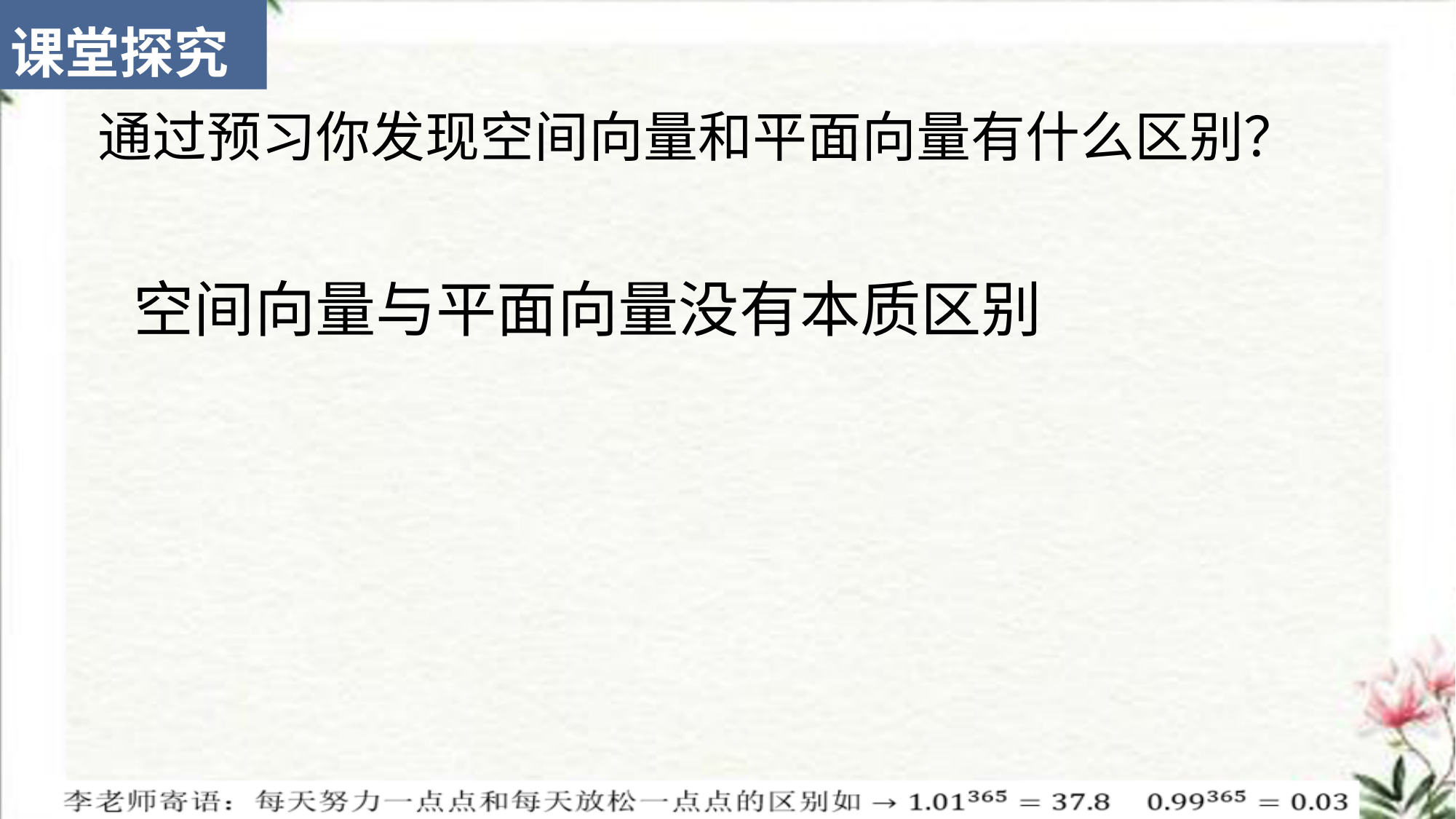

课堂探究
通过预习你发现空间向量和平面向量有什么区别？
空间向量与平面向量没有本质区别